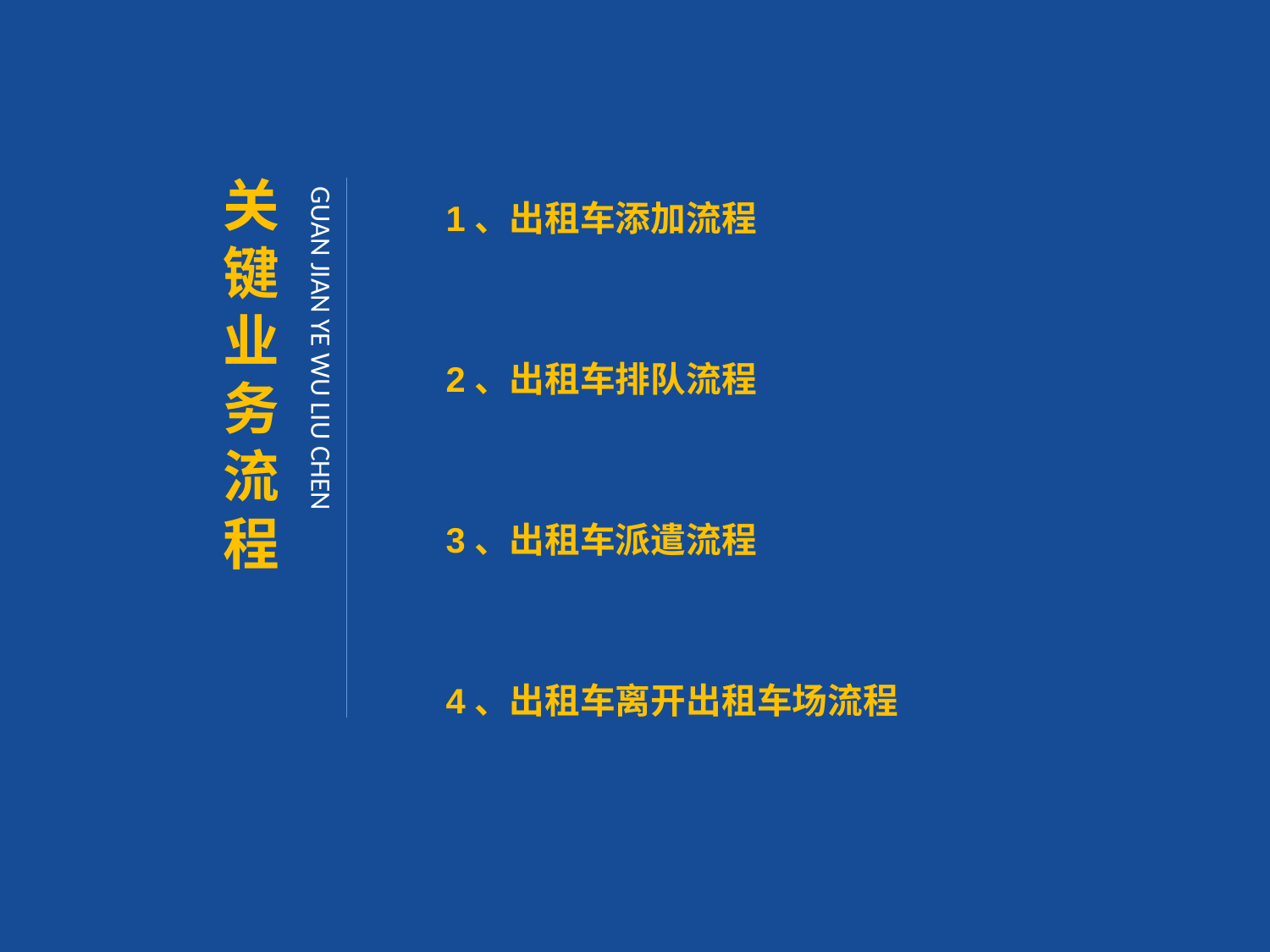

1、出租车添加流程

2、出租车排队流程

3、出租车派遣流程

4、出租车离开出租车场流程
关键业务流程
GUAN JIAN YE WU LIU CHEN